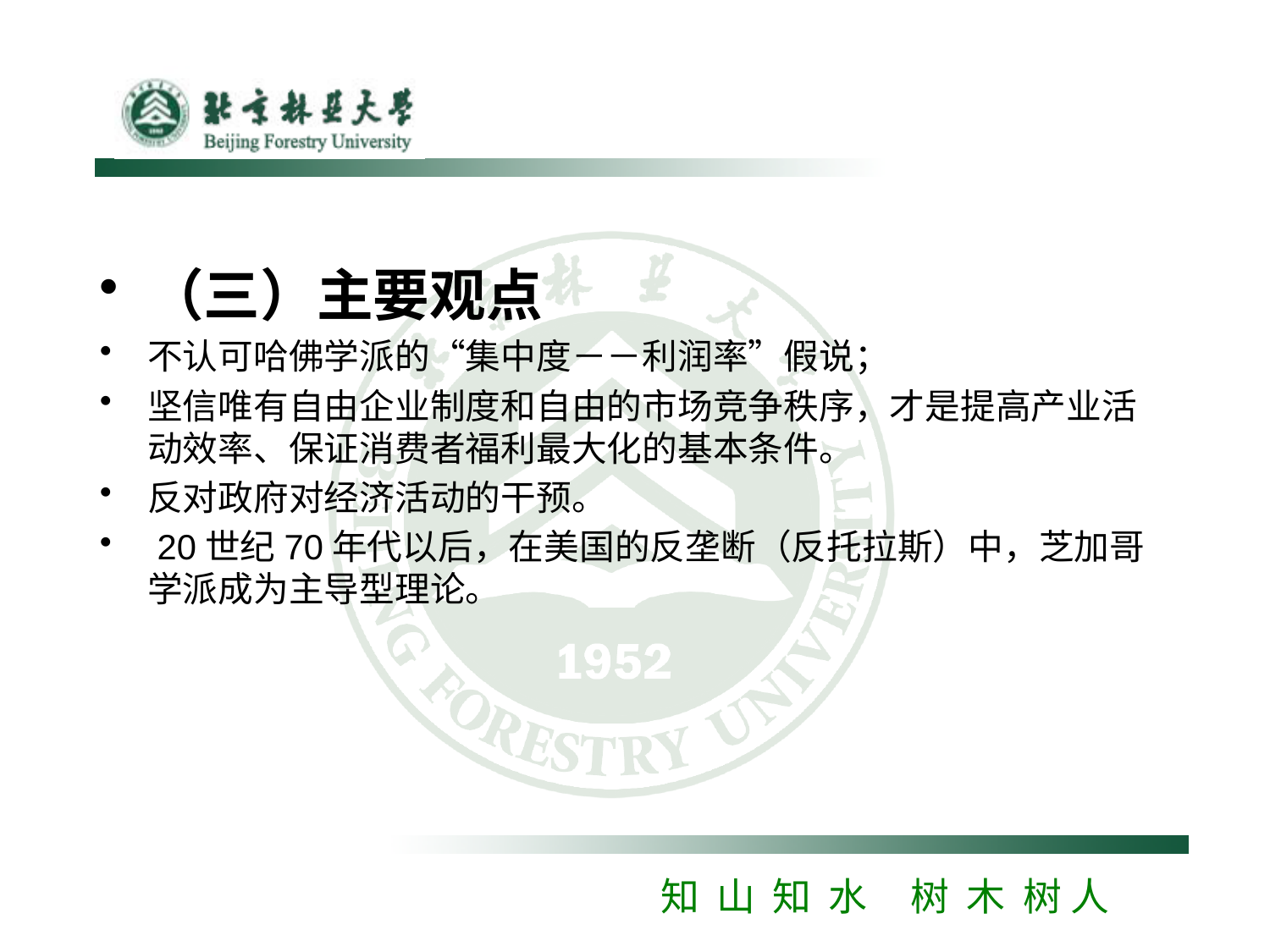

#
（三）主要观点
不认可哈佛学派的“集中度－－利润率”假说；
坚信唯有自由企业制度和自由的市场竞争秩序，才是提高产业活动效率、保证消费者福利最大化的基本条件。
反对政府对经济活动的干预。
 20世纪70年代以后，在美国的反垄断（反托拉斯）中，芝加哥学派成为主导型理论。